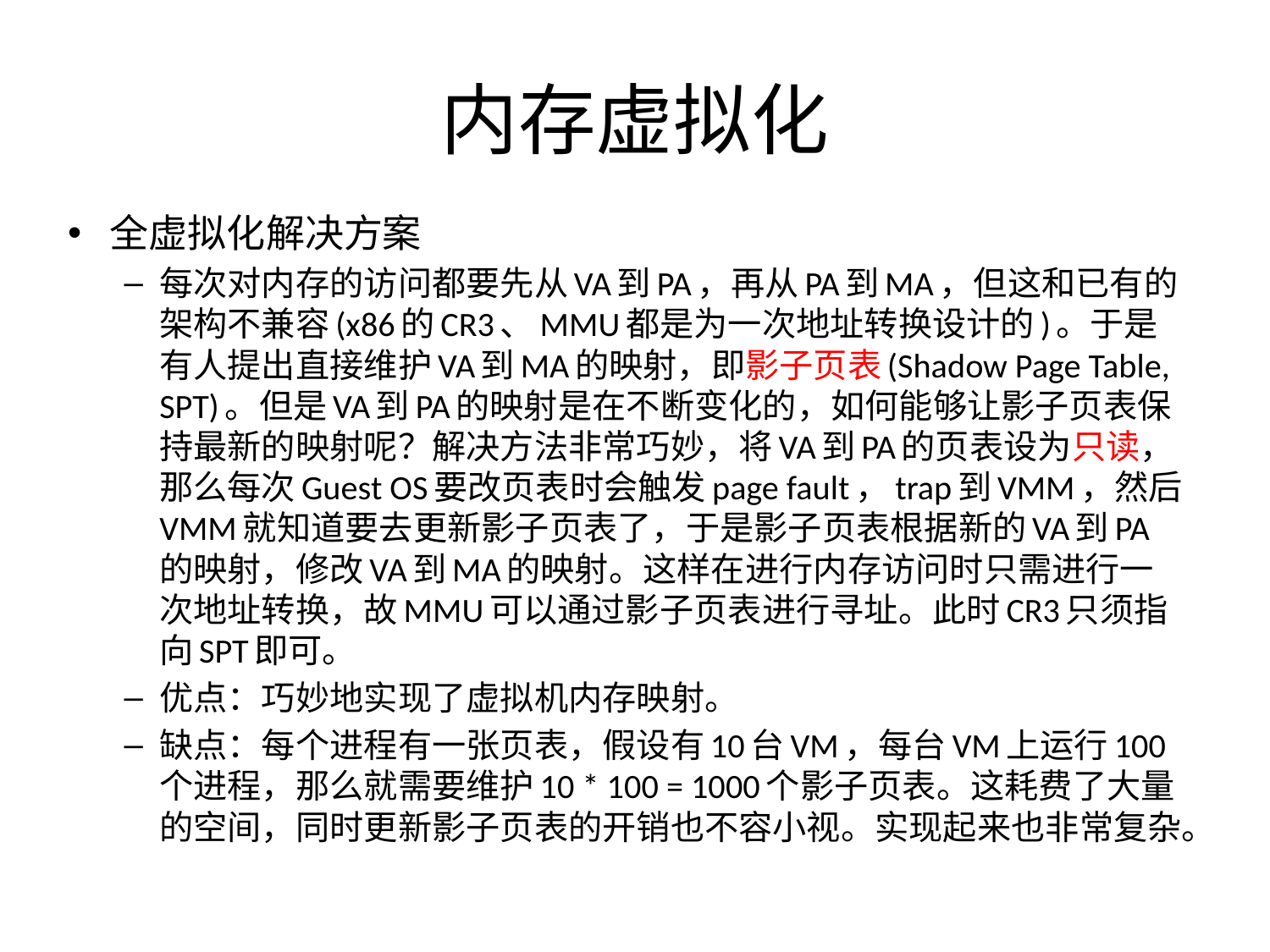

# 内存虚拟化
全虚拟化解决方案
每次对内存的访问都要先从VA到PA，再从PA到MA，但这和已有的架构不兼容(x86的CR3、MMU都是为一次地址转换设计的)。于是有人提出直接维护VA到MA的映射，即影子页表(Shadow Page Table, SPT)。但是VA到PA的映射是在不断变化的，如何能够让影子页表保持最新的映射呢？解决方法非常巧妙，将VA到PA的页表设为只读，那么每次Guest OS要改页表时会触发page fault，trap到VMM，然后VMM就知道要去更新影子页表了，于是影子页表根据新的VA到PA的映射，修改VA到MA的映射。这样在进行内存访问时只需进行一次地址转换，故MMU可以通过影子页表进行寻址。此时CR3只须指向SPT即可。
优点：巧妙地实现了虚拟机内存映射。
缺点：每个进程有一张页表，假设有10台VM，每台VM上运行100个进程，那么就需要维护10 * 100 = 1000个影子页表。这耗费了大量的空间，同时更新影子页表的开销也不容小视。实现起来也非常复杂。